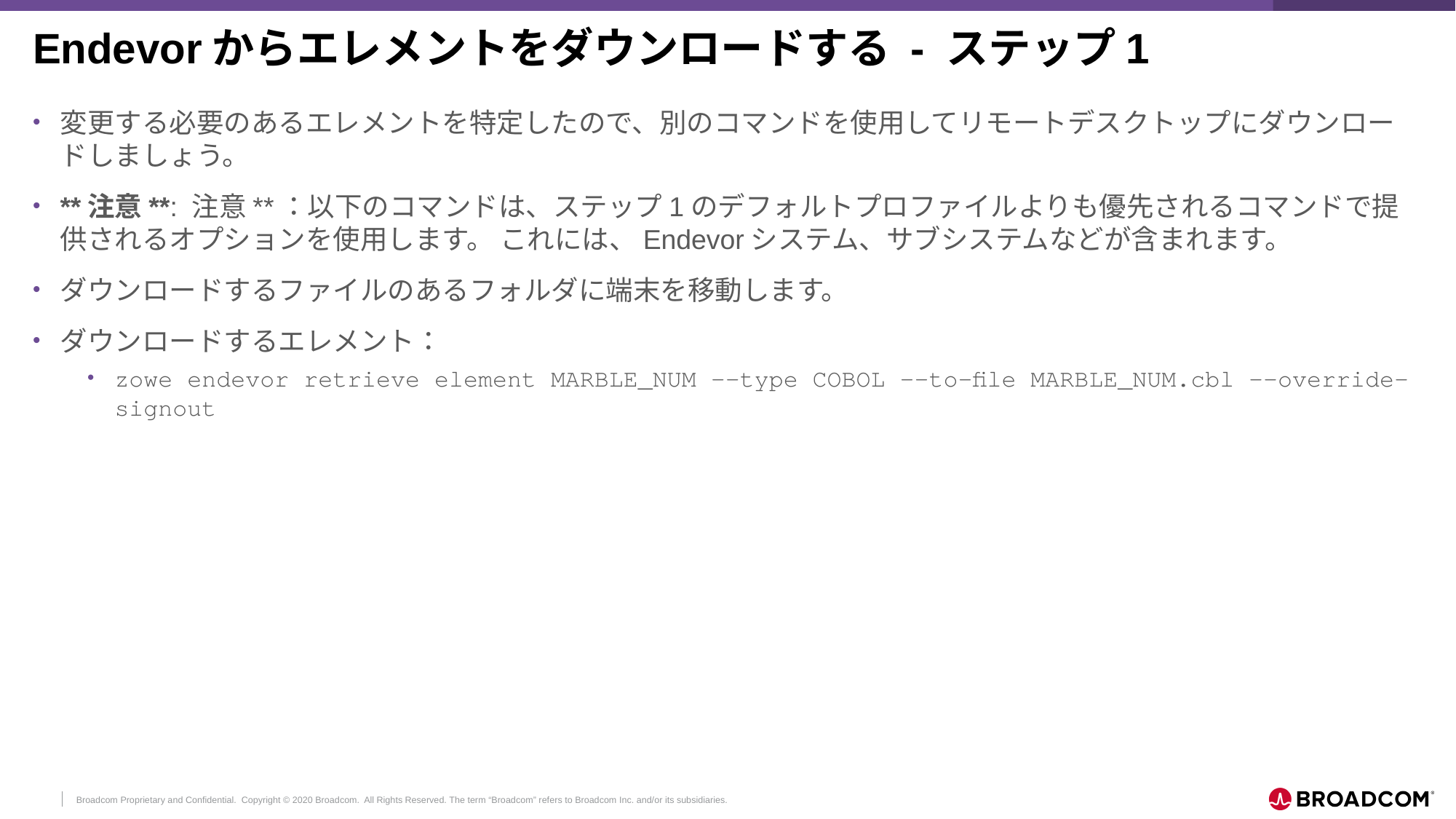

# Endevorからエレメントをダウンロードする - ステップ1
変更する必要のあるエレメントを特定したので、別のコマンドを使用してリモートデスクトップにダウンロードしましょう。
**注意**: 注意**：以下のコマンドは、ステップ1のデフォルトプロファイルよりも優先されるコマンドで提供されるオプションを使用します。 これには、Endevorシステム、サブシステムなどが含まれます。
ダウンロードするファイルのあるフォルダに端末を移動します。
ダウンロードするエレメント：
zowe endevor retrieve element MARBLE_NUM --type COBOL --to-file MARBLE_NUM.cbl --override-signout